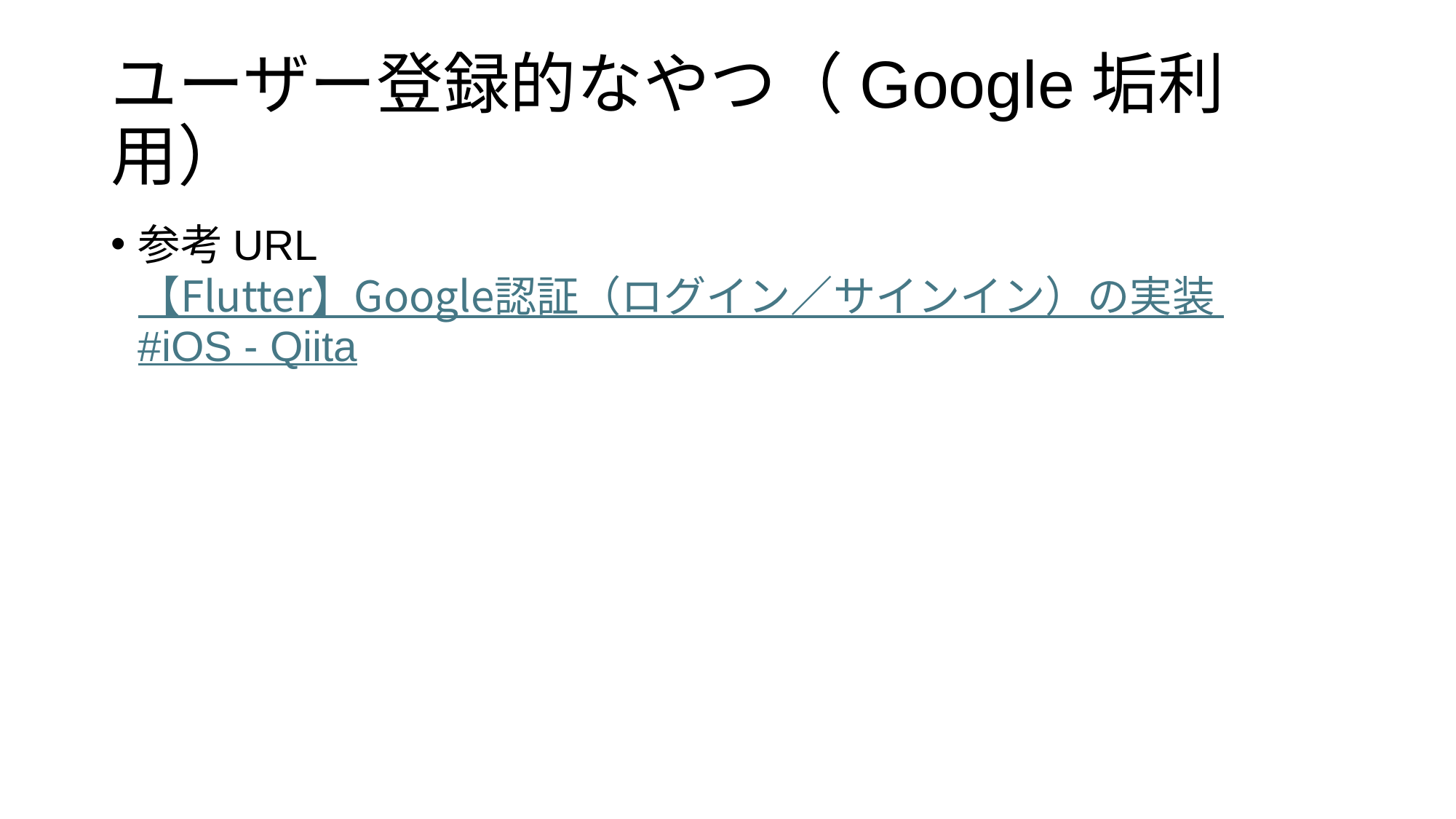

# ユーザー登録的なやつ（Google垢利用）
参考URL
【Flutter】Google認証（ログイン／サインイン）の実装 #iOS - Qiita